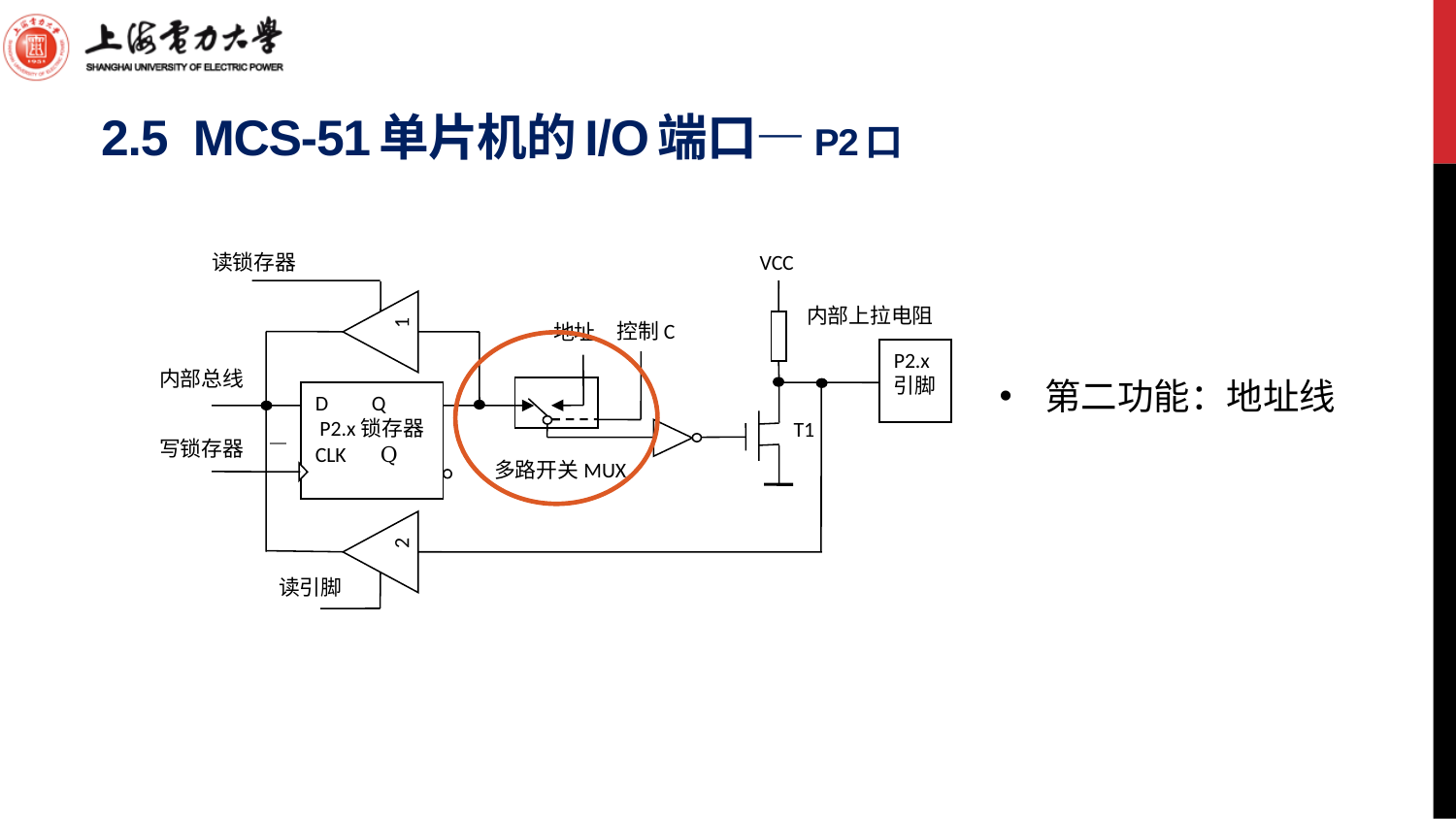

# 2.5  MCS-51单片机的I/O端口—P2口

VCC
读锁存器

1

控制C
地址

多路开关MUX

P2.x
引脚

内部上拉电阻

2

读引脚
内部总线
D         Q
P2.x锁存器
CLK       Q

写锁存器

T1

第二功能：地址线